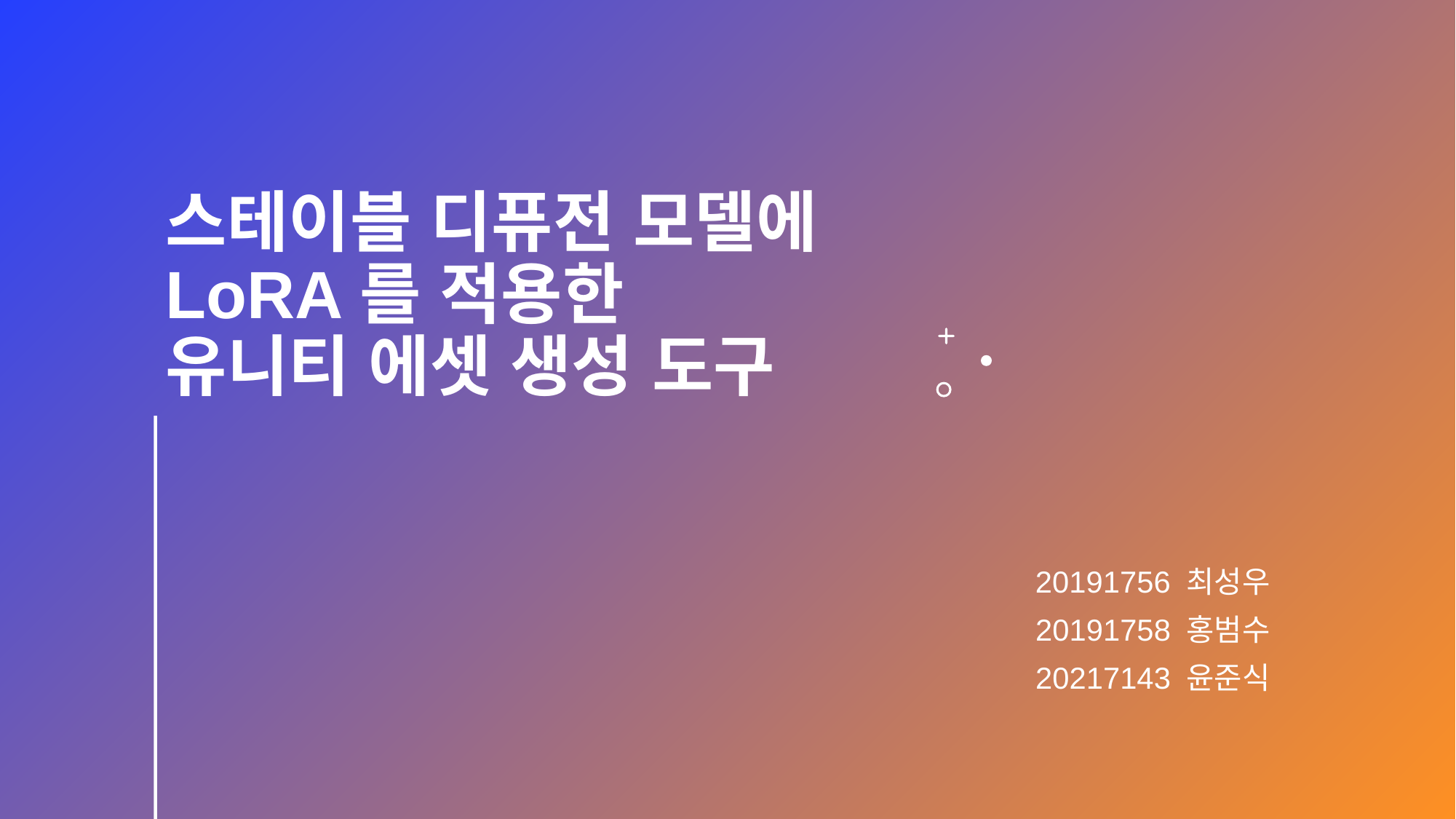

# 스테이블 디퓨전 모델에 LoRA를 적용한 유니티 에셋 생성 도구
20191756 최성우
20191758 홍범수
20217143 윤준식